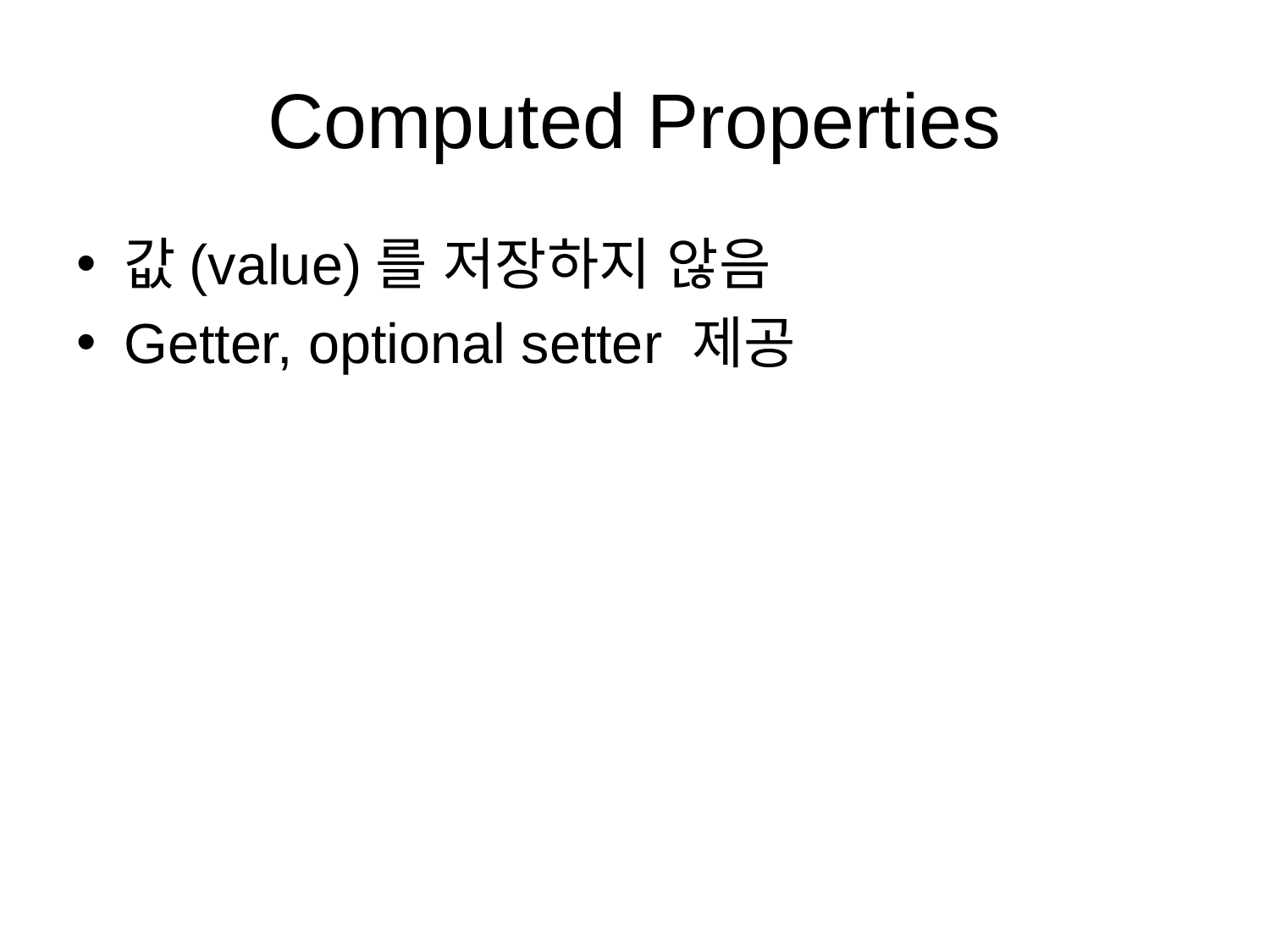

# Computed Properties
값(value)를 저장하지 않음
Getter, optional setter 제공